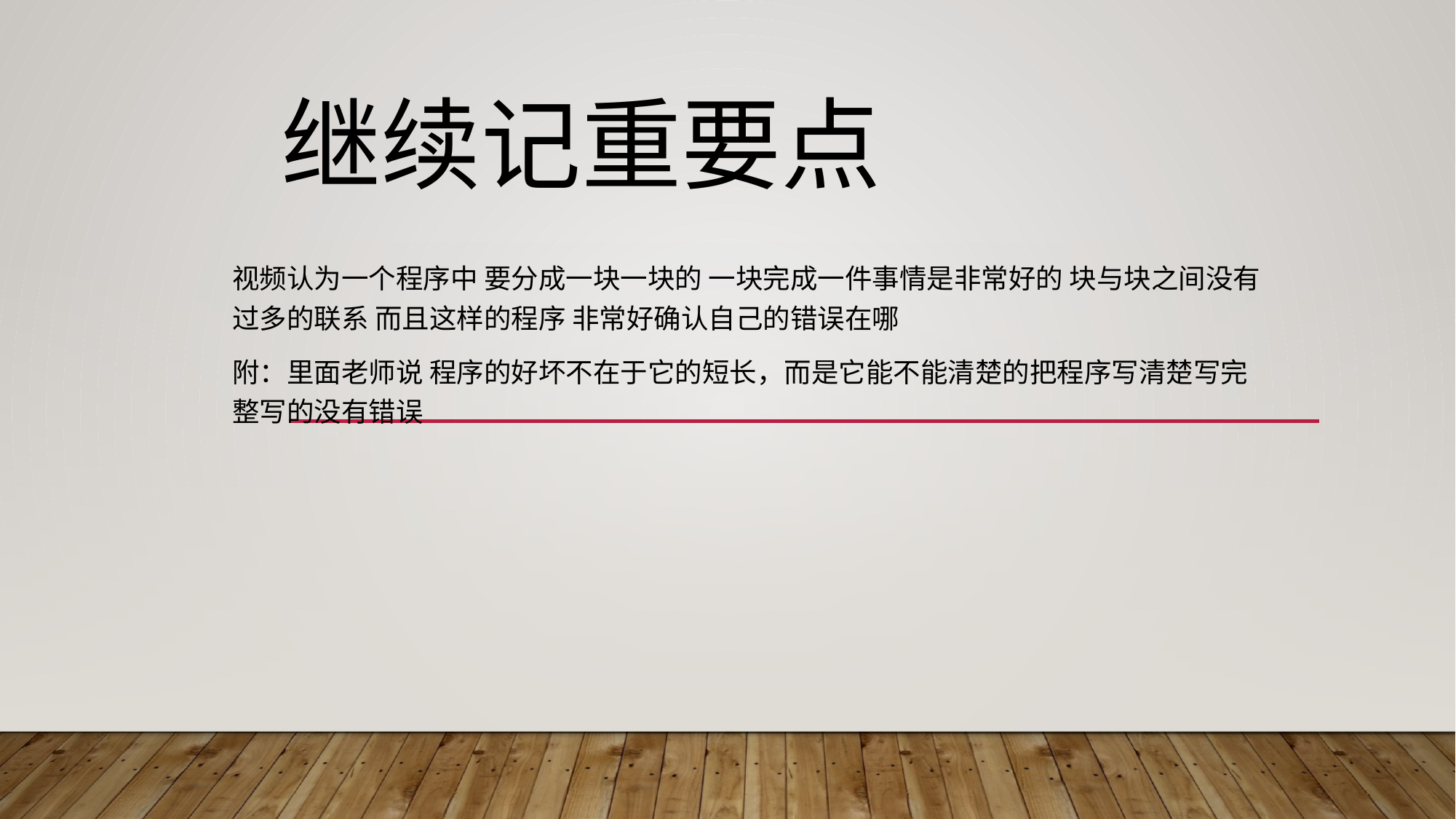

# 继续记重要点
视频认为一个程序中 要分成一块一块的 一块完成一件事情是非常好的 块与块之间没有过多的联系 而且这样的程序 非常好确认自己的错误在哪
附：里面老师说 程序的好坏不在于它的短长，而是它能不能清楚的把程序写清楚写完整写的没有错误